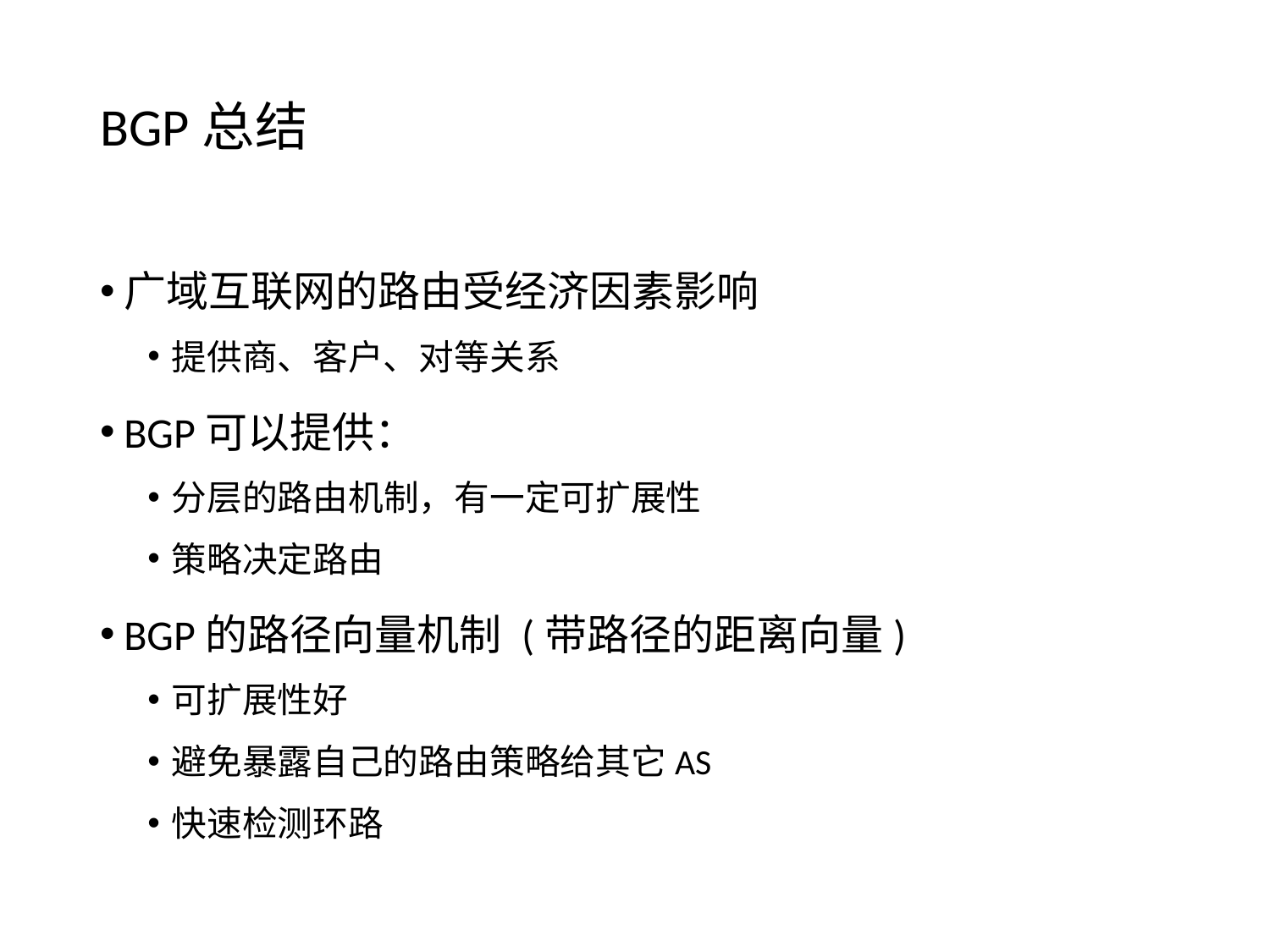

# BGP总结
广域互联网的路由受经济因素影响
提供商、客户、对等关系
BGP可以提供：
分层的路由机制，有一定可扩展性
策略决定路由
BGP的路径向量机制 (带路径的距离向量)
可扩展性好
避免暴露自己的路由策略给其它AS
快速检测环路
41